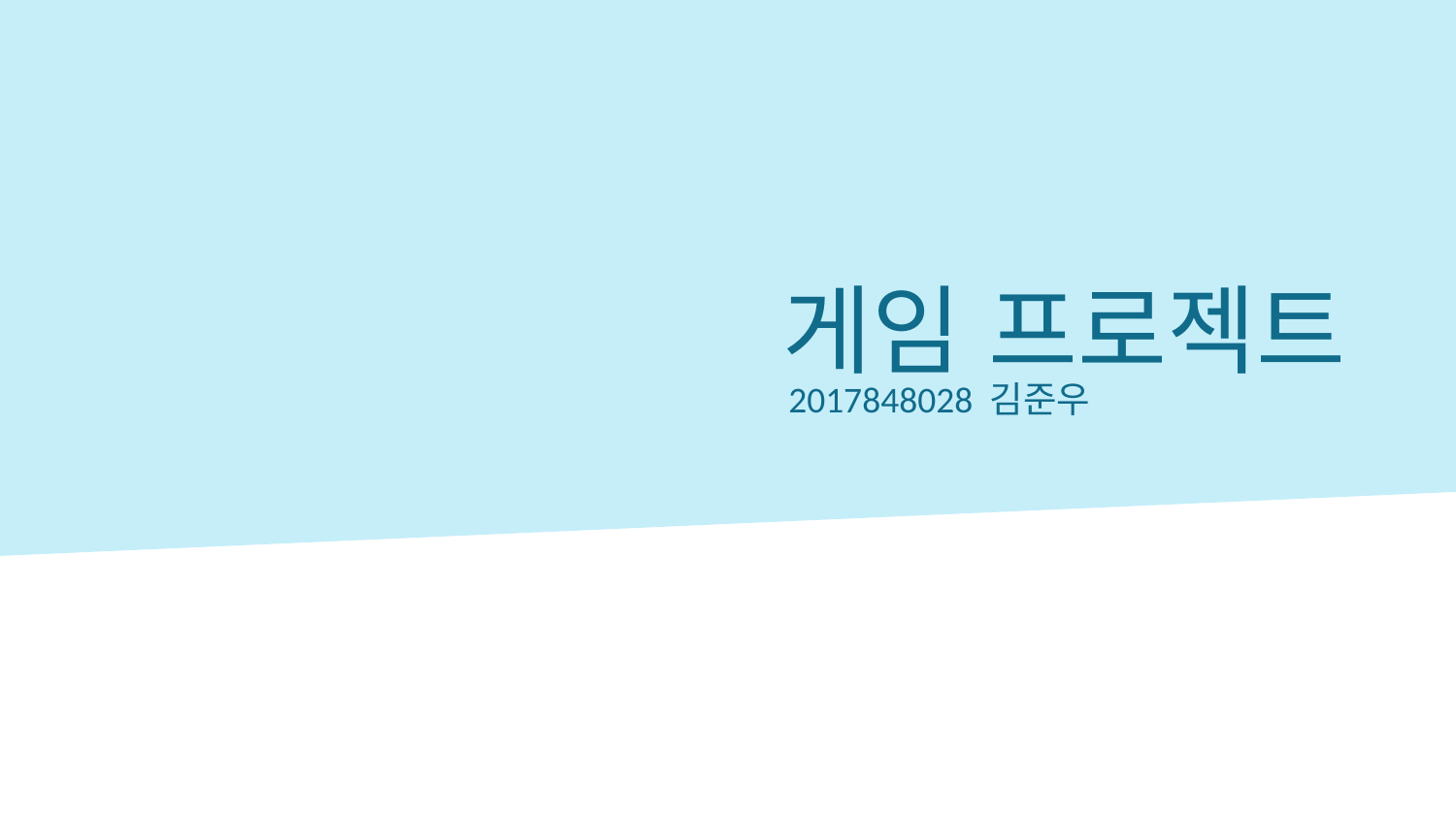

© Templateswise.com
# 게임 프로젝트
2017848028 김준우